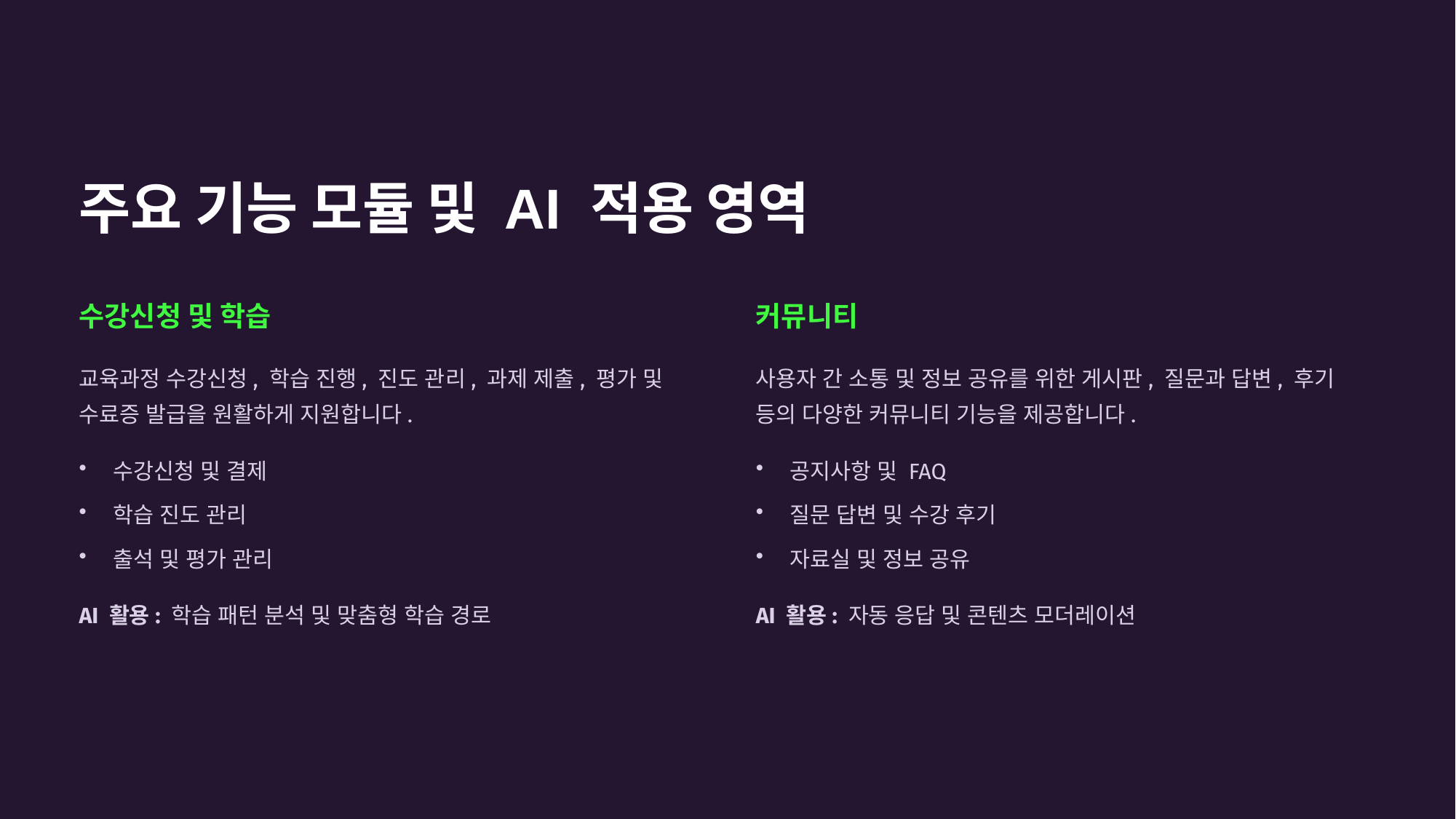

주요 기능 모듈 및 AI 적용 영역
수강신청 및 학습
커뮤니티
교육과정 수강신청, 학습 진행, 진도 관리, 과제 제출, 평가 및 수료증 발급을 원활하게 지원합니다.
사용자 간 소통 및 정보 공유를 위한 게시판, 질문과 답변, 후기 등의 다양한 커뮤니티 기능을 제공합니다.
수강신청 및 결제
공지사항 및 FAQ
학습 진도 관리
질문 답변 및 수강 후기
출석 및 평가 관리
자료실 및 정보 공유
AI 활용: 학습 패턴 분석 및 맞춤형 학습 경로
AI 활용: 자동 응답 및 콘텐츠 모더레이션